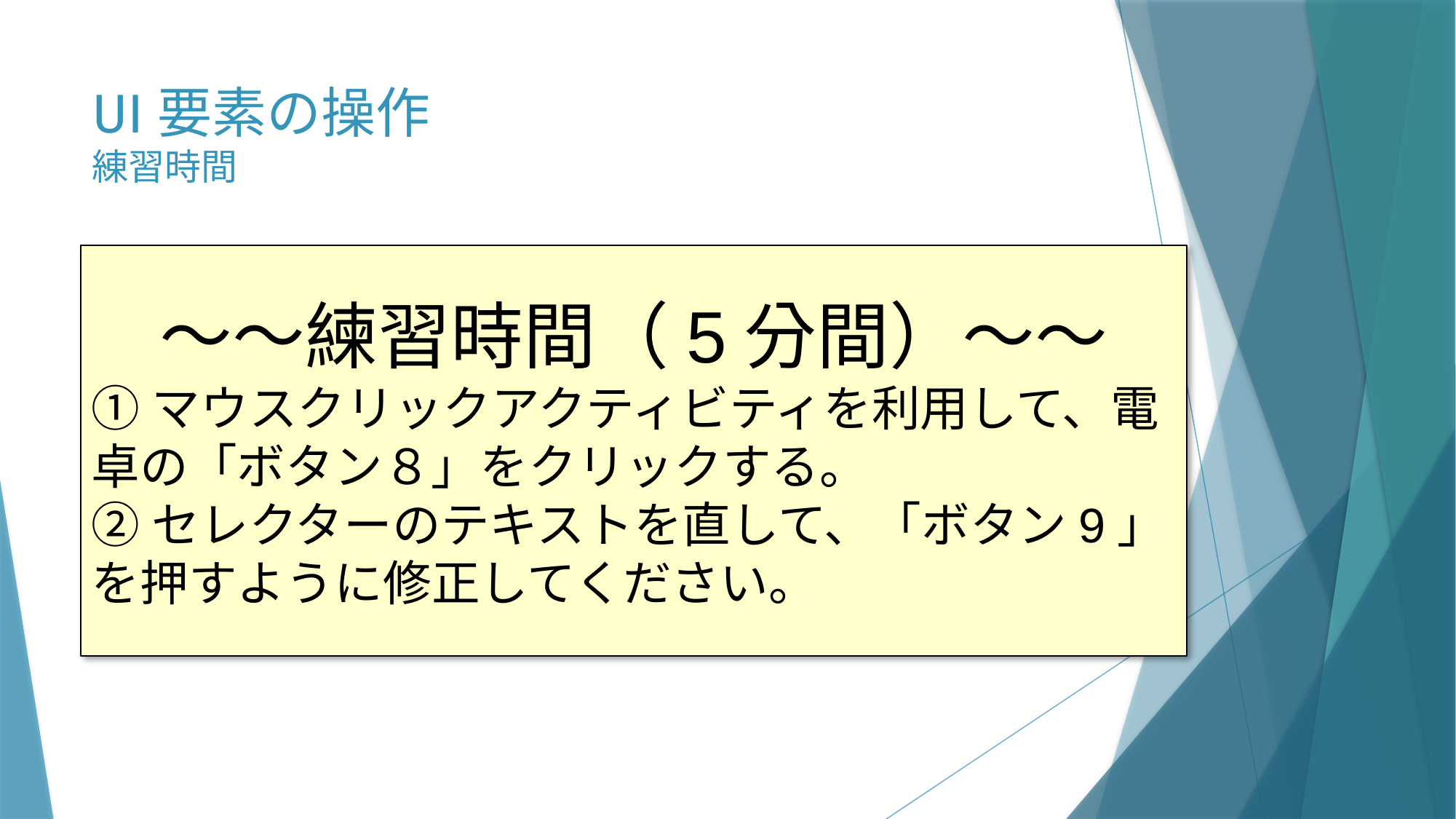

# UI要素の操作 練習時間
～～練習時間（5分間）～～
①マウスクリックアクティビティを利用して、電卓の「ボタン８」をクリックする。
②セレクターのテキストを直して、「ボタン9」を押すように修正してください。